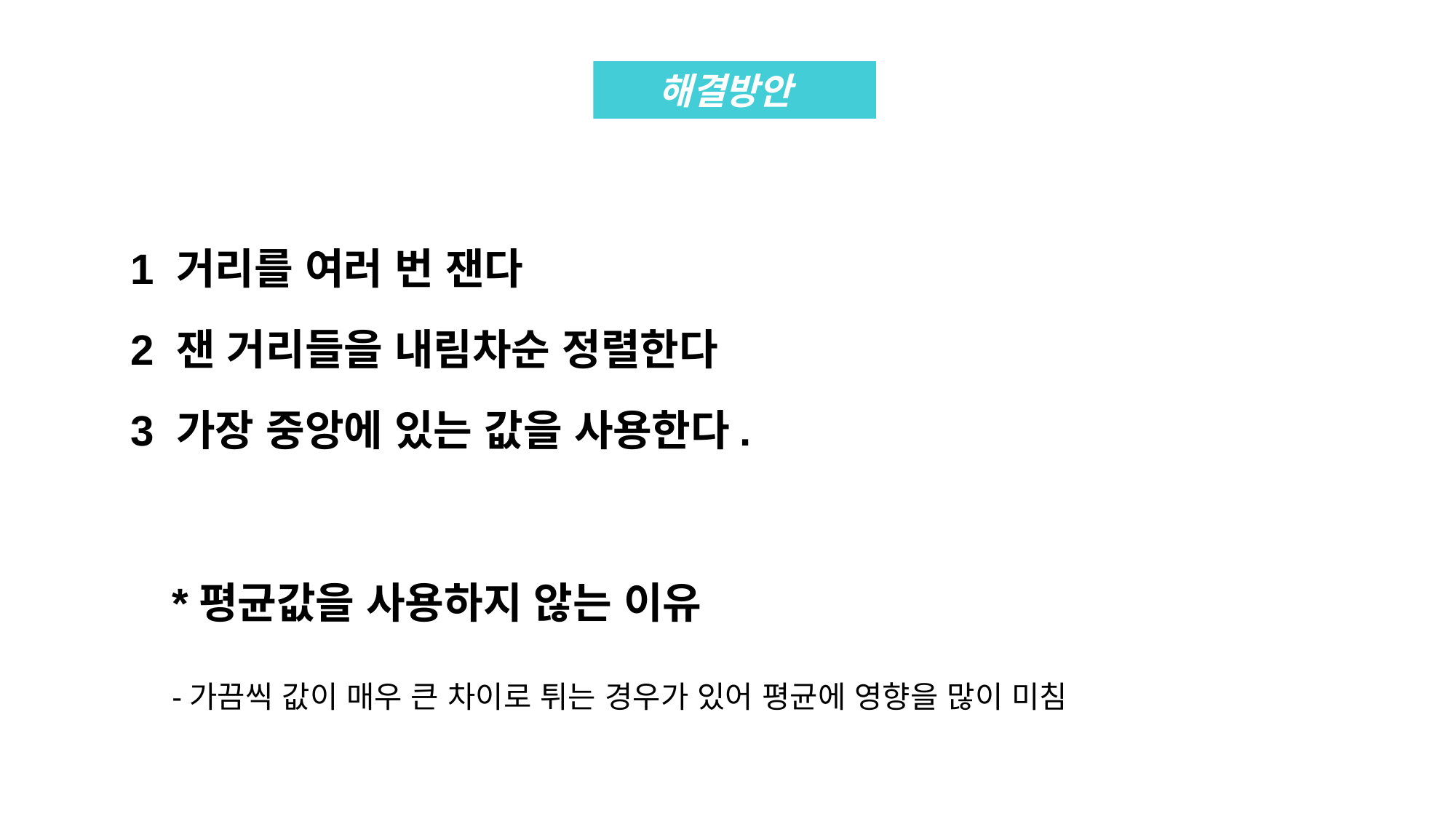

해결방안
1 거리를 여러 번 잰다
2 잰 거리들을 내림차순 정렬한다
3 가장 중앙에 있는 값을 사용한다.
*평균값을 사용하지 않는 이유

-가끔씩 값이 매우 큰 차이로 튀는 경우가 있어 평균에 영향을 많이 미침